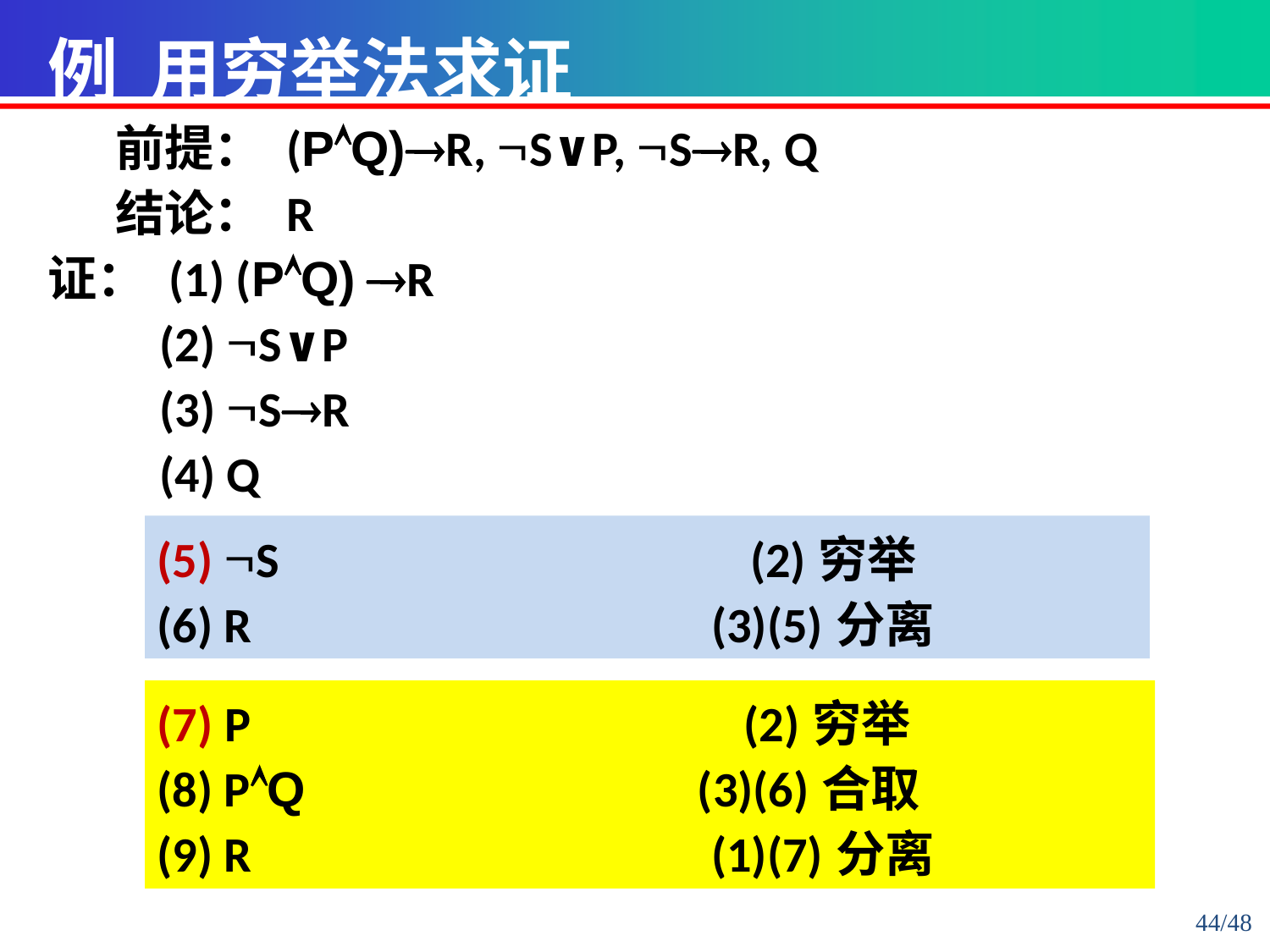

例  用穷举法求证
     前提： (P∧Q)→R, ¬S∨P, ¬S→R, Q
     结论： R
证： (1) (P∧Q) →R
          (2) ¬S∨P
          (3) ¬S→R
          (4) Q
(5) ¬S                                          (2)穷举
(6) R                                         (3)(5)分离
(7) P                                            (2)穷举
(8) P∧Q                                   (3)(6)合取
(9) R                                         (1)(7)分离
44/48